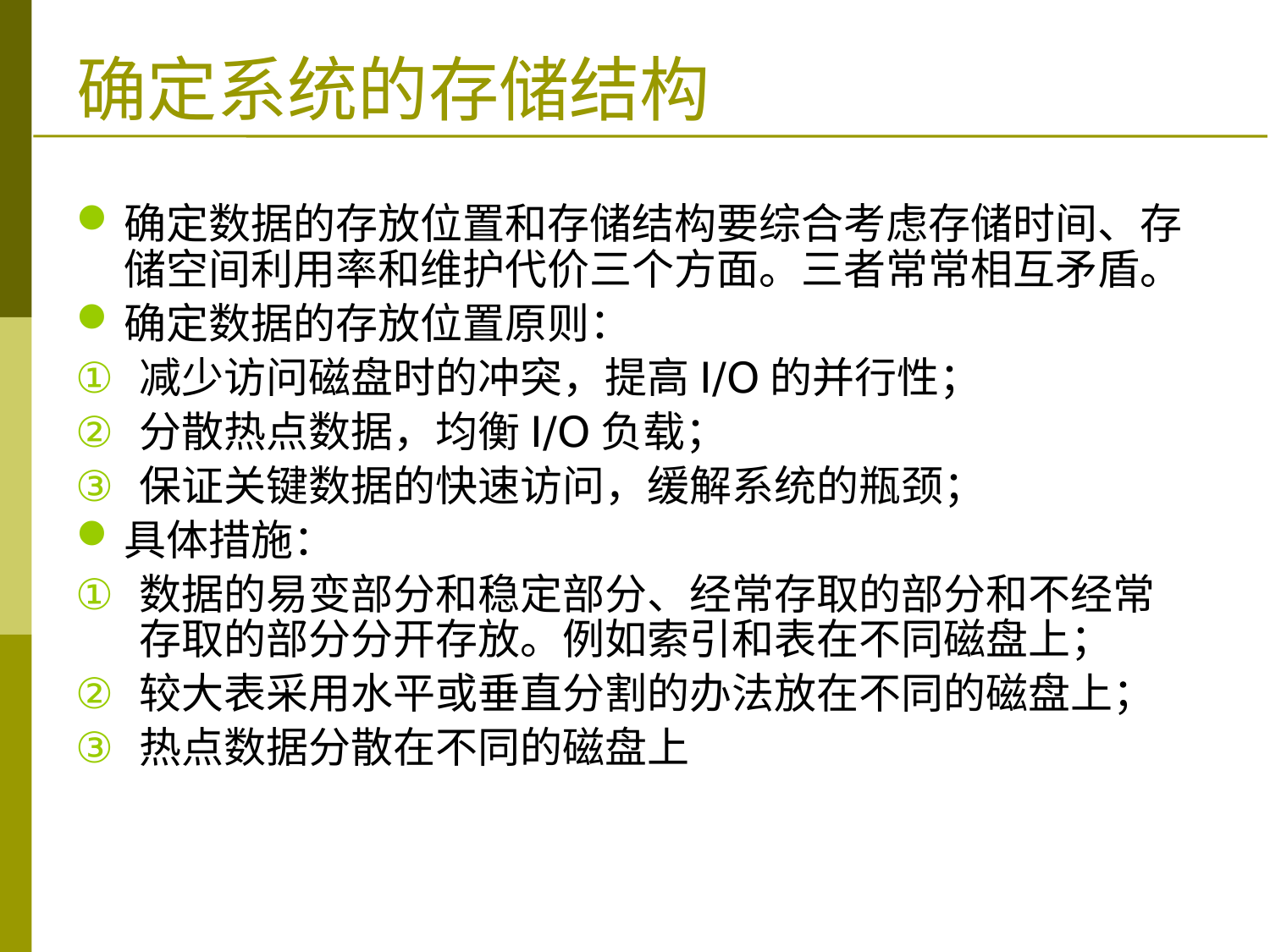

# 确定系统的存储结构
确定数据的存放位置和存储结构要综合考虑存储时间、存储空间利用率和维护代价三个方面。三者常常相互矛盾。
确定数据的存放位置原则：
减少访问磁盘时的冲突，提高I/O的并行性；
分散热点数据，均衡I/O负载；
保证关键数据的快速访问，缓解系统的瓶颈；
具体措施：
数据的易变部分和稳定部分、经常存取的部分和不经常存取的部分分开存放。例如索引和表在不同磁盘上；
较大表采用水平或垂直分割的办法放在不同的磁盘上；
热点数据分散在不同的磁盘上